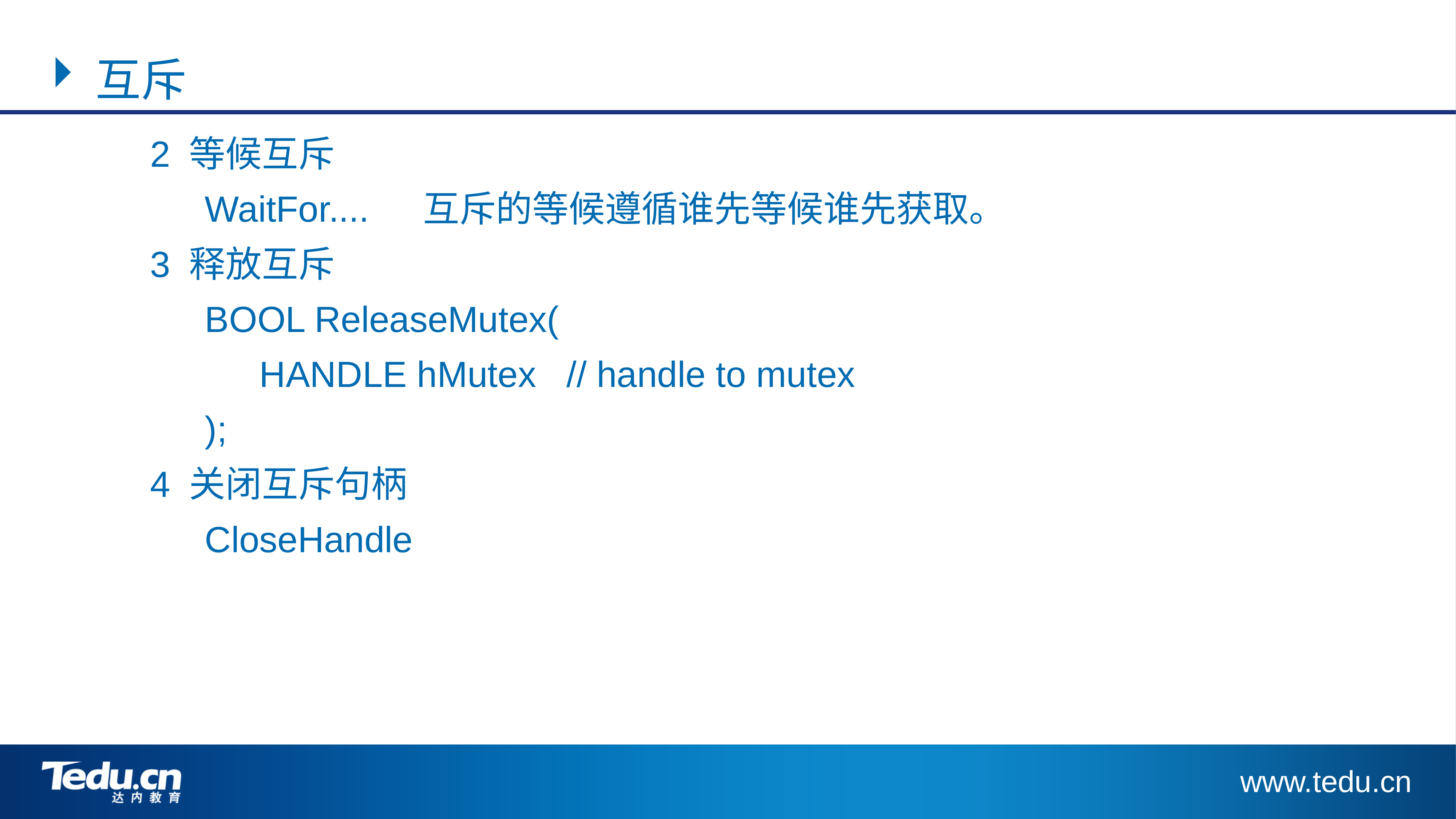

互斥
	2 等候互斥
		WaitFor....  	互斥的等候遵循谁先等候谁先获取。
	3 释放互斥
		BOOL ReleaseMutex(
			HANDLE hMutex   // handle to mutex
		);
	4 关闭互斥句柄
		CloseHandle